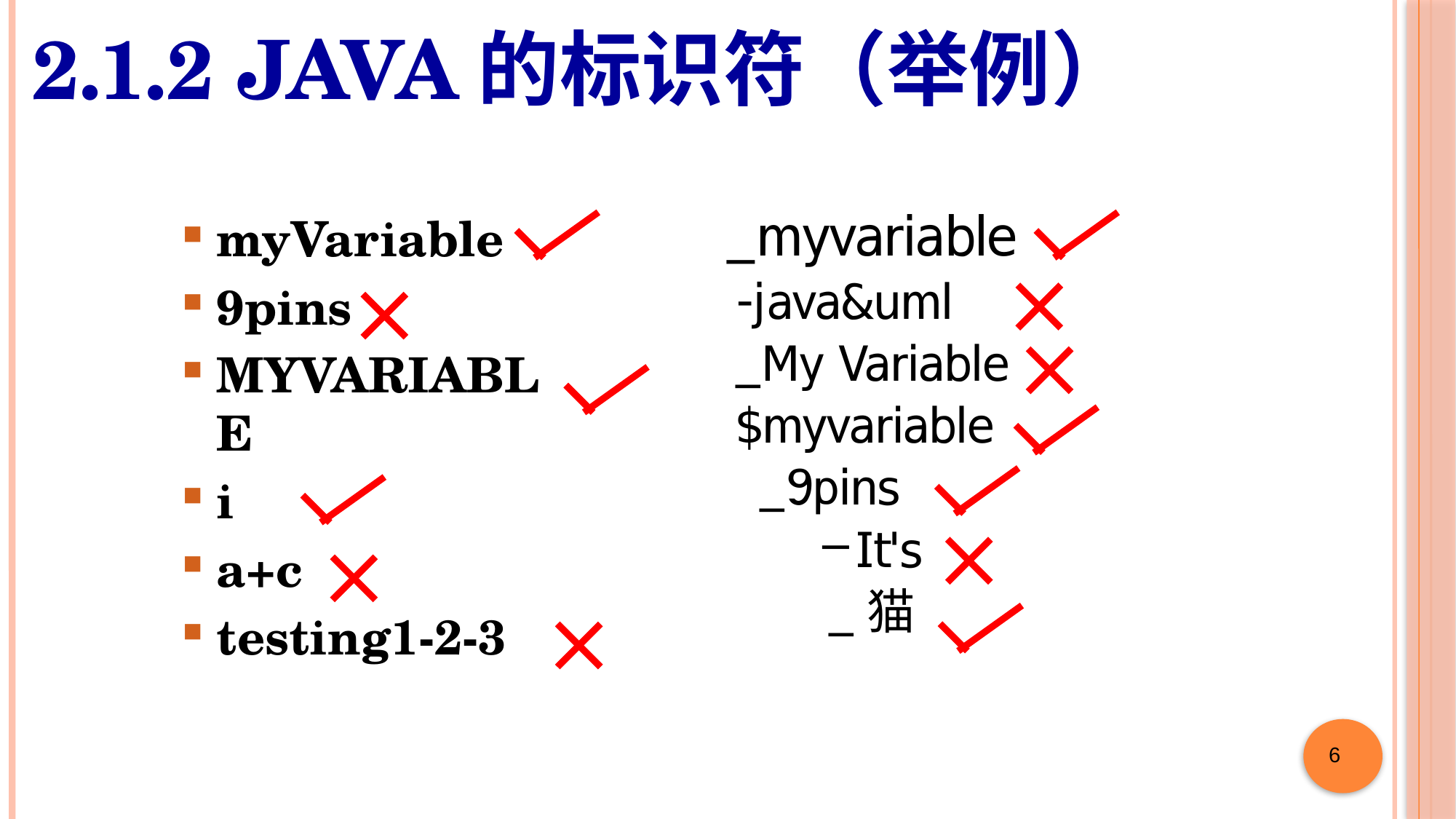

# 2.1.2 Java的标识符（举例）
myVariable
9pins
MYVARIABLE
i
a+c
testing1-2-3
_myvariable
-java&uml
_My Variable
$myvariable
_9pins
It's
_猫

6